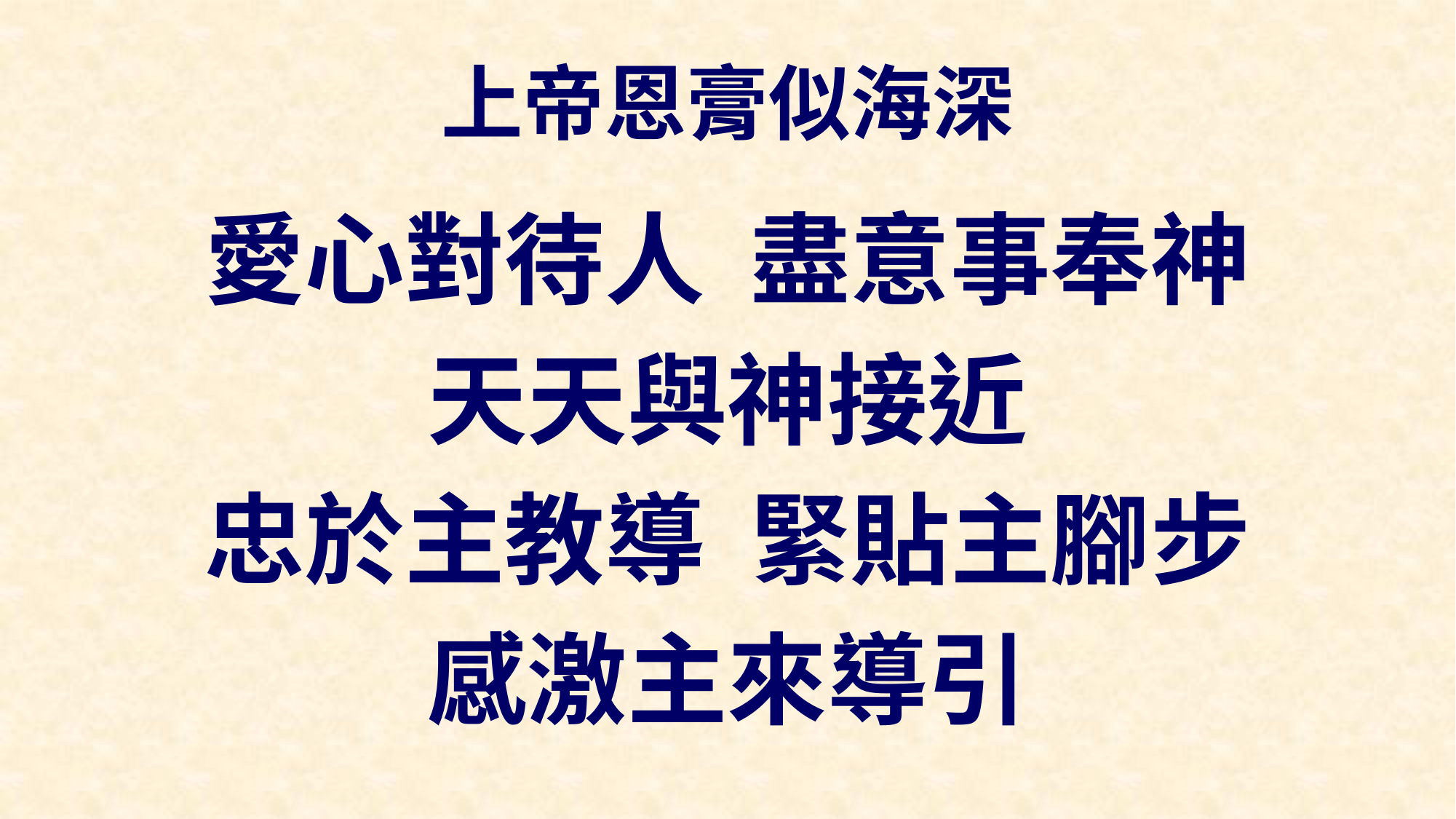

# 上帝恩膏似海深
愛心對待人  盡意事奉神
天天與神接近
忠於主教導  緊貼主腳步
感激主來導引